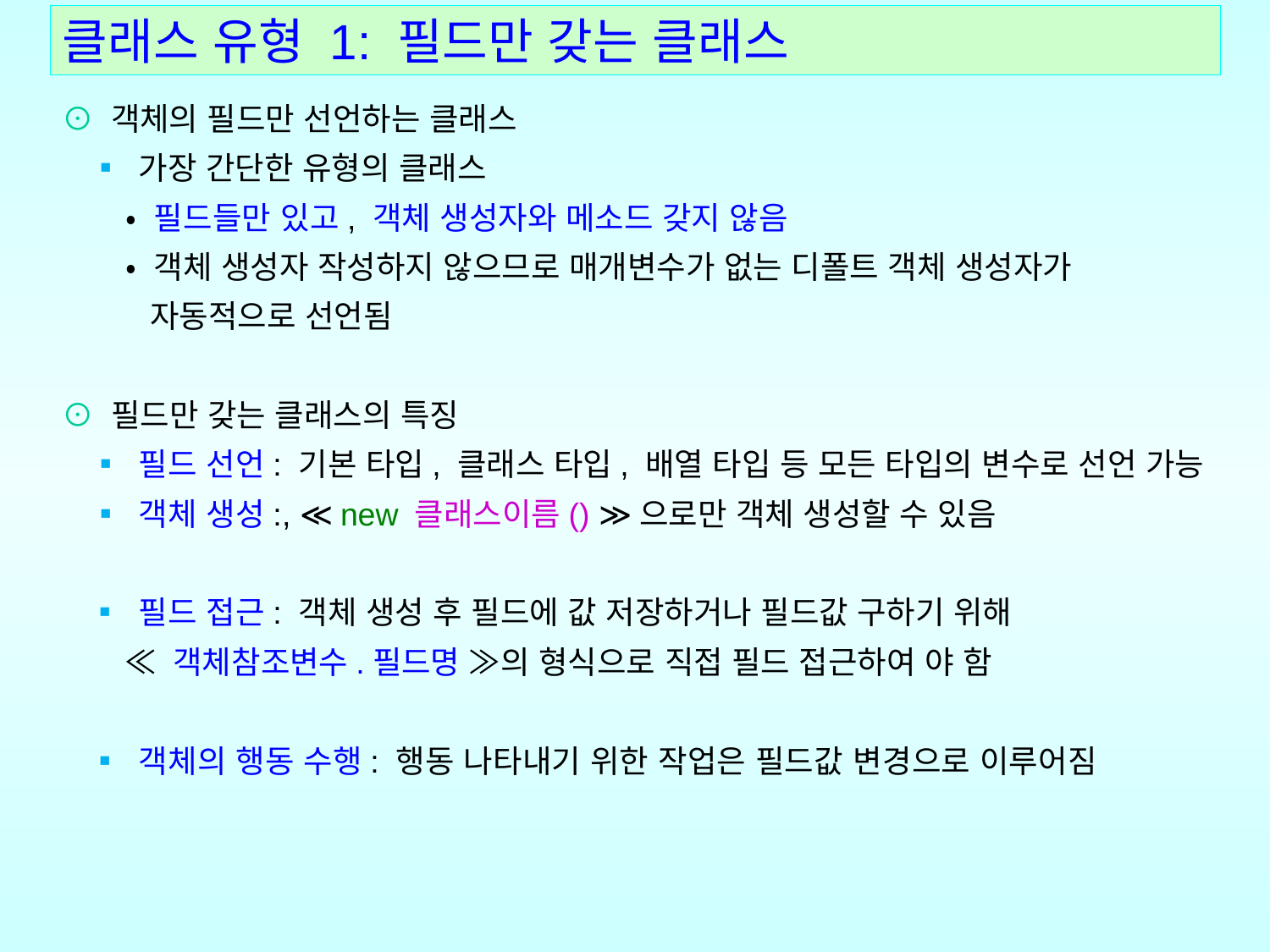

# 클래스 유형 1: 필드만 갖는 클래스
⊙ 객체의 필드만 선언하는 클래스
   ▪ 가장 간단한 유형의 클래스
       • 필드들만 있고, 객체 생성자와 메소드 갖지 않음
       • 객체 생성자 작성하지 않으므로 매개변수가 없는 디폴트 객체 생성자가
         자동적으로 선언됨

⊙ 필드만 갖는 클래스의 특징
   ▪ 필드 선언: 기본 타입, 클래스 타입, 배열 타입 등 모든 타입의 변수로 선언 가능
   ▪ 객체 생성:, ≪ new 클래스이름() ≫으로만 객체 생성할 수 있음

   ▪ 필드 접근: 객체 생성 후 필드에 값 저장하거나 필드값 구하기 위해
       ≪ 객체참조변수.필드명 ≫의 형식으로 직접 필드 접근하여 야 함

   ▪ 객체의 행동 수행: 행동 나타내기 위한 작업은 필드값 변경으로 이루어짐